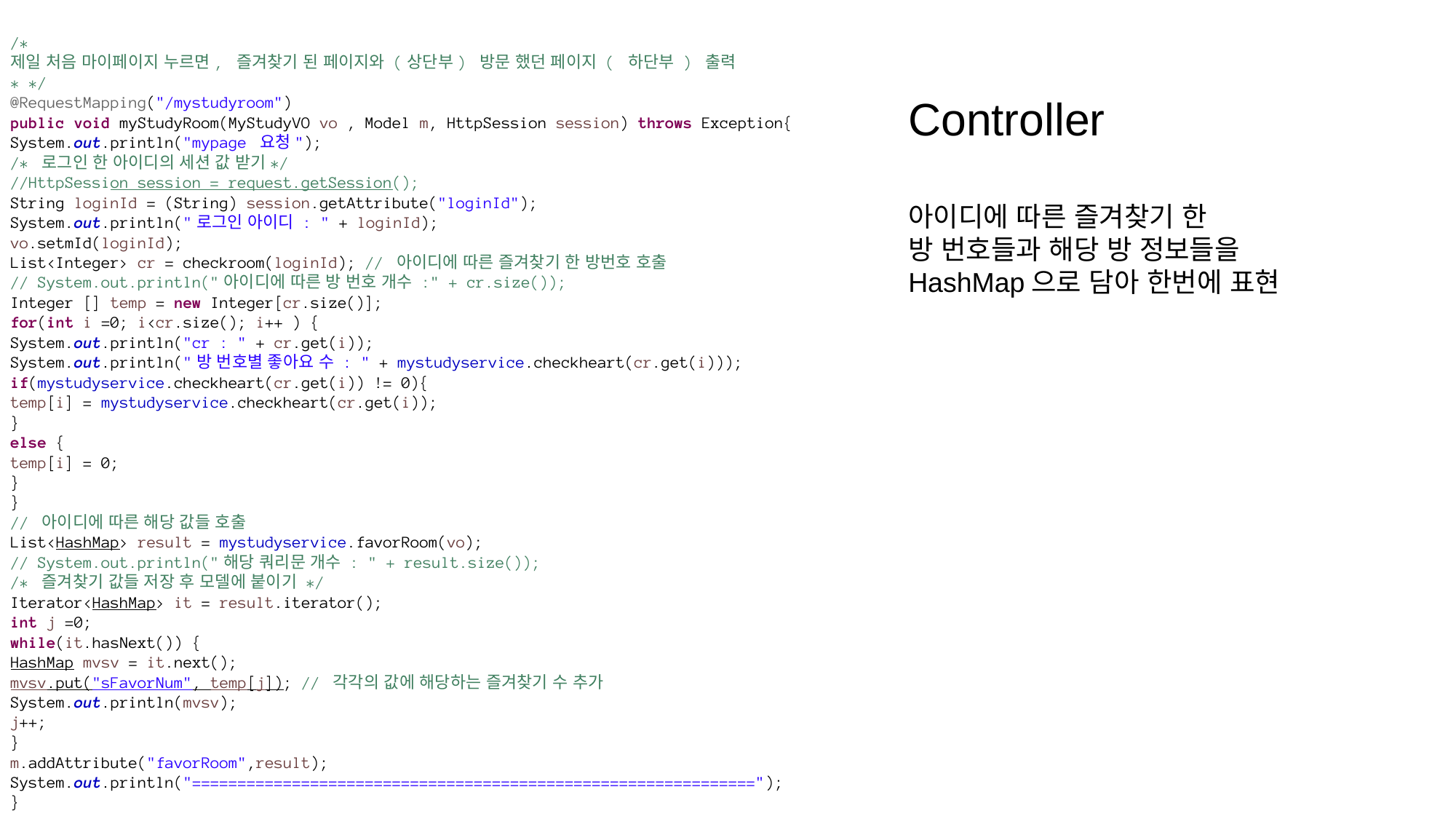

/*
제일 처음 마이페이지 누르면, 즐겨찾기 된 페이지와 (상단부) 방문 했던 페이지 ( 하단부 ) 출력
* */
@RequestMapping("/mystudyroom")
public void myStudyRoom(MyStudyVO vo , Model m, HttpSession session) throws Exception{
System.out.println("mypage 요청");
/* 로그인 한 아이디의 세션 값 받기*/
//HttpSession session = request.getSession();
String loginId = (String) session.getAttribute("loginId");
System.out.println("로그인 아이디 : " + loginId);
vo.setmId(loginId);
List<Integer> cr = checkroom(loginId); // 아이디에 따른 즐겨찾기 한 방번호 호출
// System.out.println("아이디에 따른 방 번호 개수 :" + cr.size());
Integer [] temp = new Integer[cr.size()];
for(int i =0; i<cr.size(); i++ ) {
System.out.println("cr : " + cr.get(i));
System.out.println("방 번호별 좋아요 수 : " + mystudyservice.checkheart(cr.get(i)));
if(mystudyservice.checkheart(cr.get(i)) != 0){
temp[i] = mystudyservice.checkheart(cr.get(i));
}
else {
temp[i] = 0;
}
}
// 아이디에 따른 해당 값들 호출
List<HashMap> result = mystudyservice.favorRoom(vo);
// System.out.println("해당 쿼리문 개수 : " + result.size());
/* 즐겨찾기 값들 저장 후 모델에 붙이기 */
Iterator<HashMap> it = result.iterator();
int j =0;
while(it.hasNext()) {
HashMap mvsv = it.next();
mvsv.put("sFavorNum", temp[j]); // 각각의 값에 해당하는 즐겨찾기 수 추가
System.out.println(mvsv);
j++;
}
m.addAttribute("favorRoom",result);
System.out.println("==============================================================");
}
Controller

아이디에 따른 즐겨찾기 한
방 번호들과 해당 방 정보들을
HashMap으로 담아 한번에 표현